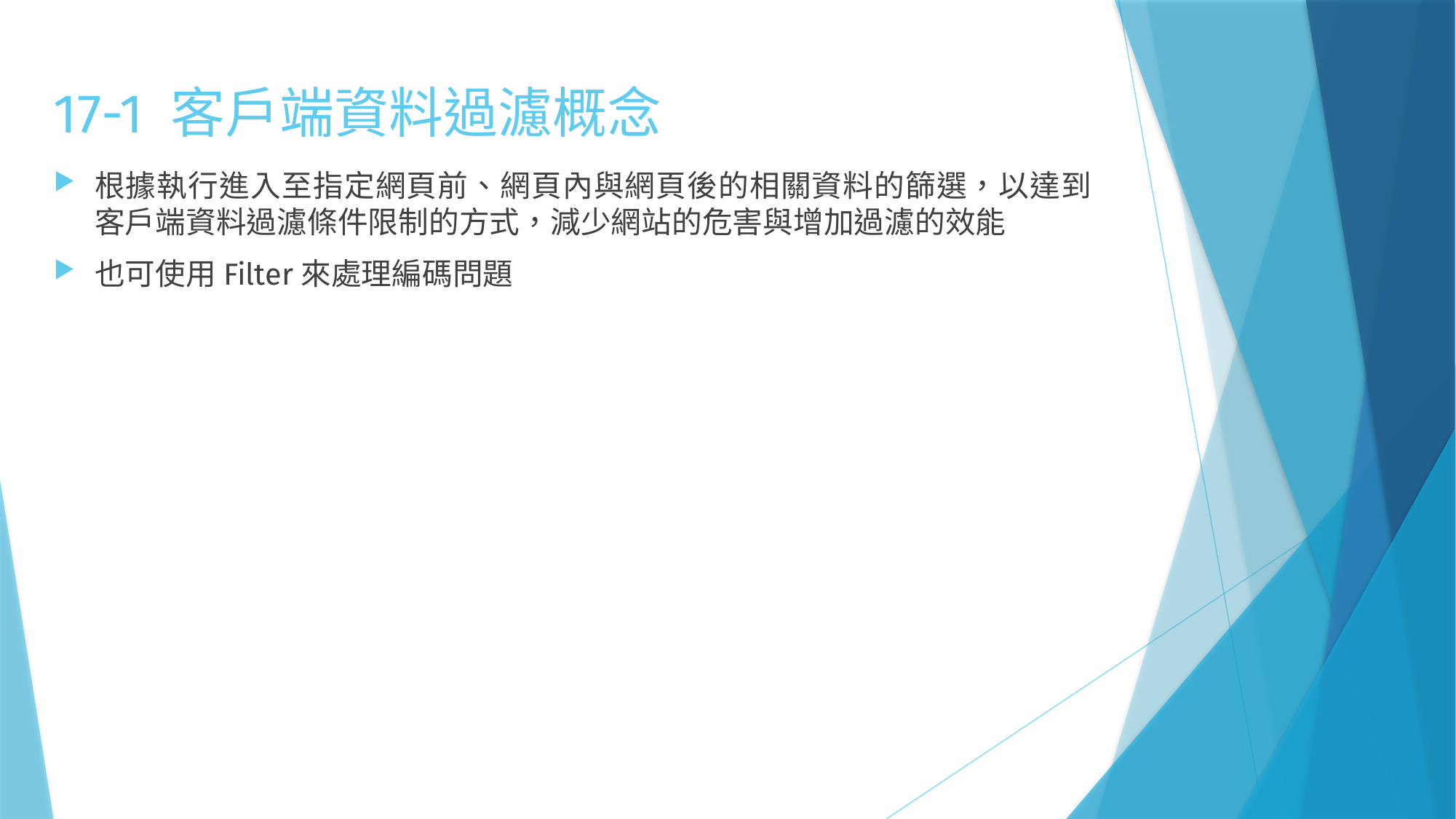

# 17-1 客戶端資料過濾概念
根據執行進入至指定網頁前、網頁內與網頁後的相關資料的篩選，以達到客戶端資料過濾條件限制的方式，減少網站的危害與增加過濾的效能
也可使用Filter來處理編碼問題